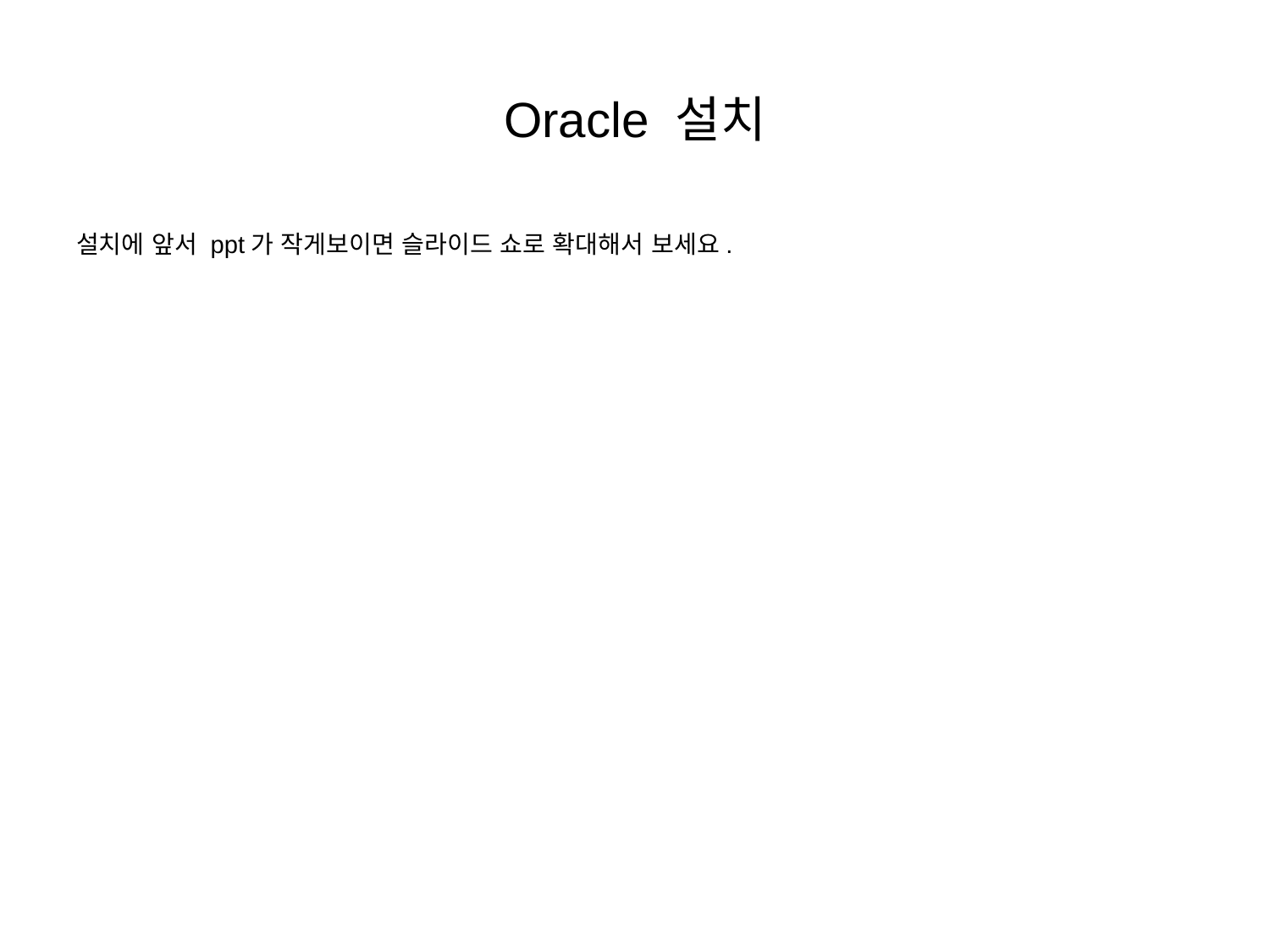

# Oracle 설치
설치에 앞서 ppt가 작게보이면 슬라이드 쇼로 확대해서 보세요.